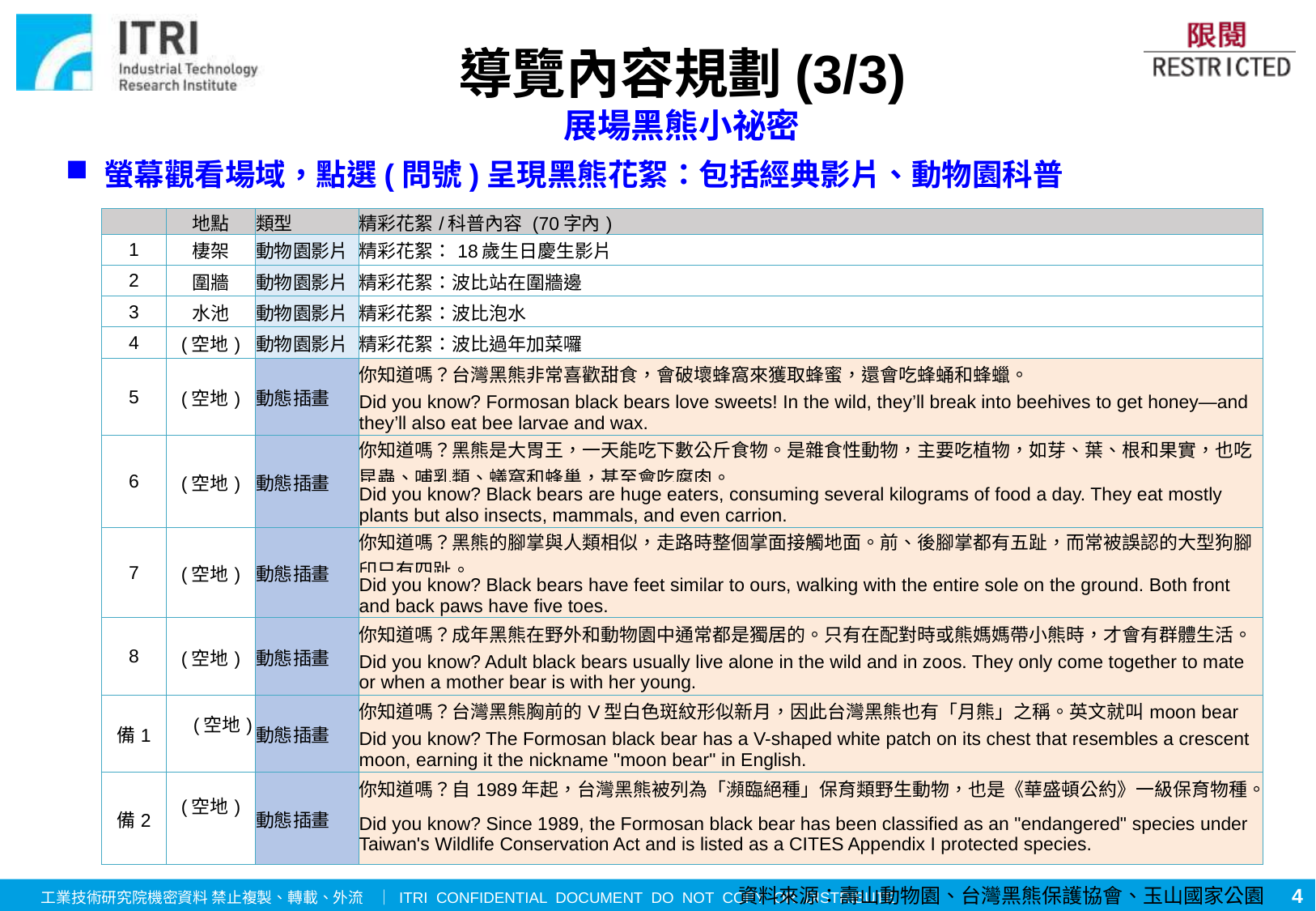

導覽內容規劃(3/3)
展場黑熊小祕密
螢幕觀看場域，點選(問號)呈現黑熊花絮：包括經典影片、動物園科普
|  | 地點 | 類型 | 精彩花絮/科普內容 (70字內) |
| --- | --- | --- | --- |
| 1 | 棲架 | 動物園影片 | 精彩花絮：18歲生日慶生影片 |
| 2 | 圍牆 | 動物園影片 | 精彩花絮：波比站在圍牆邊 |
| 3 | 水池 | 動物園影片 | 精彩花絮：波比泡水 |
| 4 | (空地) | 動物園影片 | 精彩花絮：波比過年加菜囉 |
| 5 | (空地) | 動態插畫 | 你知道嗎？台灣黑熊非常喜歡甜食，會破壞蜂窩來獲取蜂蜜，還會吃蜂蛹和蜂蠟。 |
|  |  |  | Did you know? Formosan black bears love sweets! In the wild, they’ll break into beehives to get honey—and they’ll also eat bee larvae and wax. |
| 6 | (空地) | 動態插畫 | 你知道嗎？黑熊是大胃王，一天能吃下數公斤食物。是雜食性動物，主要吃植物，如芽、葉、根和果實，也吃昆蟲、哺乳類、蟻窩和蜂巢，甚至會吃腐肉。 |
|  |  |  | Did you know? Black bears are huge eaters, consuming several kilograms of food a day. They eat mostly plants but also insects, mammals, and even carrion. |
| 7 | (空地) | 動態插畫 | 你知道嗎？黑熊的腳掌與人類相似，走路時整個掌面接觸地面。前、後腳掌都有五趾，而常被誤認的大型狗腳印只有四趾。 |
|  |  |  | Did you know? Black bears have feet similar to ours, walking with the entire sole on the ground. Both front and back paws have five toes. |
| 8 | (空地) | 動態插畫 | 你知道嗎？成年黑熊在野外和動物園中通常都是獨居的。只有在配對時或熊媽媽帶小熊時，才會有群體生活。 |
|  |  |  | Did you know? Adult black bears usually live alone in the wild and in zoos. They only come together to mate or when a mother bear is with her young. |
| 備1 | (空地) | 動態插畫 | 你知道嗎？台灣黑熊胸前的V型白色斑紋形似新月，因此台灣黑熊也有「月熊」之稱。英文就叫moon bear |
|  |  |  | Did you know? The Formosan black bear has a V-shaped white patch on its chest that resembles a crescent moon, earning it the nickname "moon bear" in English. |
| 備2 | (空地) | 動態插畫 | 你知道嗎？自1989年起，台灣黑熊被列為「瀕臨絕種」保育類野生動物，也是《華盛頓公約》一級保育物種。 |
|  |  |  | Did you know? Since 1989, the Formosan black bear has been classified as an "endangered" species under Taiwan's Wildlife Conservation Act and is listed as a CITES Appendix I protected species. |
資料來源：壽山動物園、台灣黑熊保護協會、玉山國家公園
4